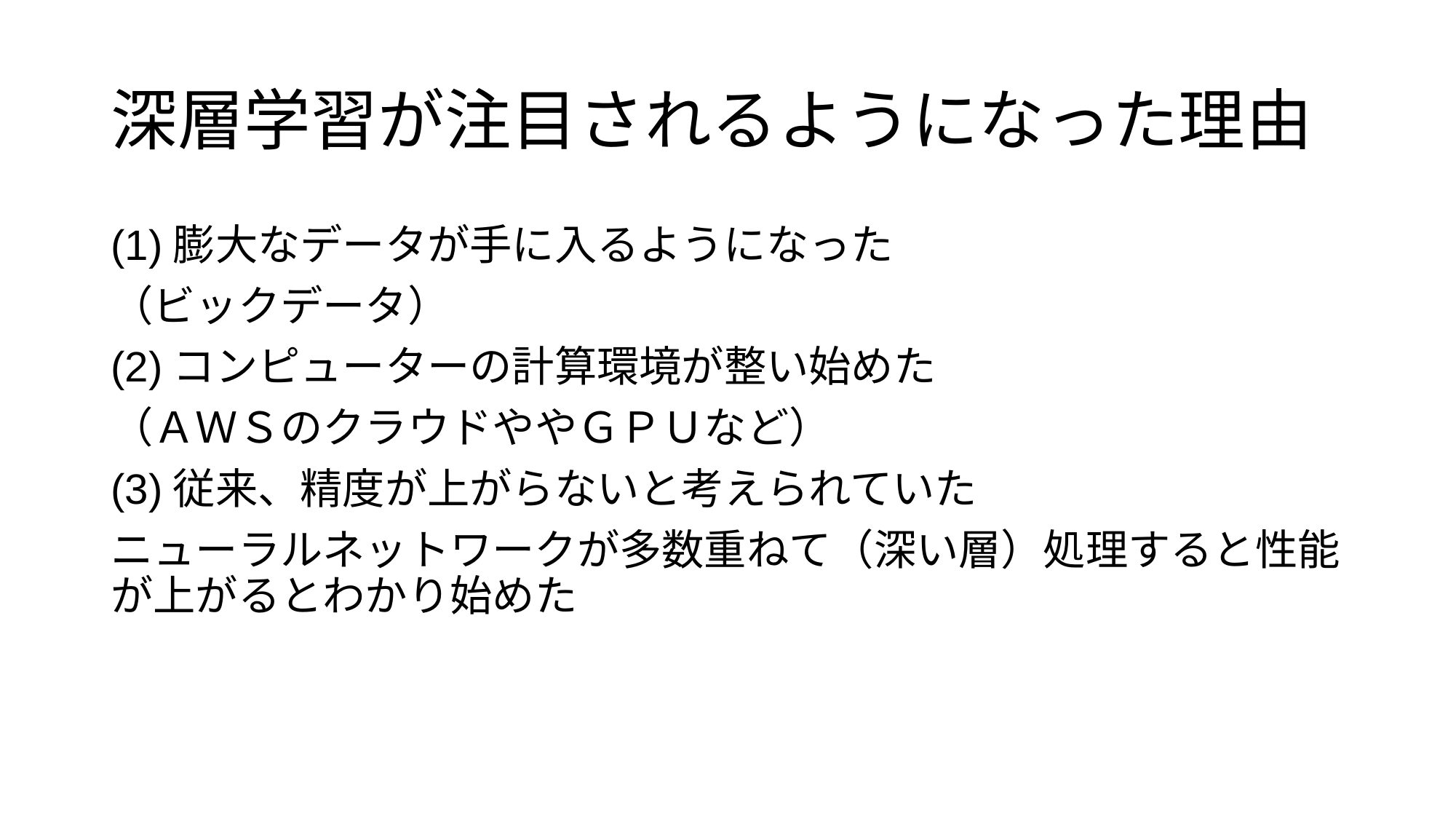

# 深層学習が注目されるようになった理由
(1)膨大なデータが手に入るようになった
（ビックデータ）
(2)コンピューターの計算環境が整い始めた
（ＡＷＳのクラウドややＧＰＵなど）
(3)従来、精度が上がらないと考えられていた
ニューラルネットワークが多数重ねて（深い層）処理すると性能が上がるとわかり始めた